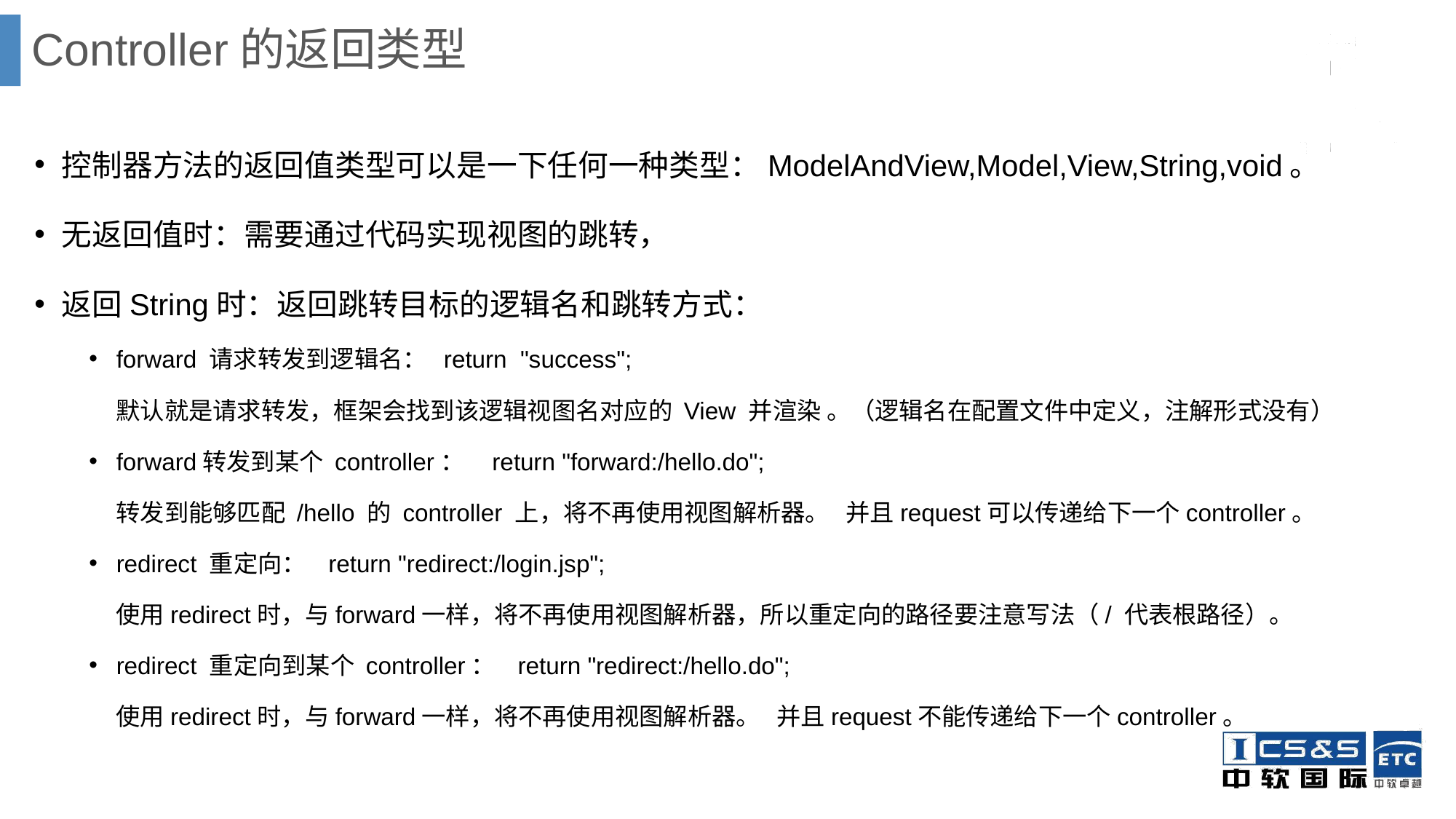

# Controller的返回类型
控制器方法的返回值类型可以是一下任何一种类型：ModelAndView,Model,View,String,void。
无返回值时：需要通过代码实现视图的跳转，
返回String时：返回跳转目标的逻辑名和跳转方式：
forward 请求转发到逻辑名：  return  "success";
	默认就是请求转发，框架会找到该逻辑视图名对应的 View 并渲染 。（逻辑名在配置文件中定义，注解形式没有）
forward转发到某个 controller：    return "forward:/hello.do";
	转发到能够匹配 /hello 的 controller 上，将不再使用视图解析器。   并且request可以传递给下一个controller。
redirect 重定向：   return "redirect:/login.jsp";
	使用redirect时，与forward一样，将不再使用视图解析器，所以重定向的路径要注意写法（/ 代表根路径）。
redirect 重定向到某个 controller：   return "redirect:/hello.do";
	使用redirect时，与forward一样，将不再使用视图解析器。   并且request不能传递给下一个controller。